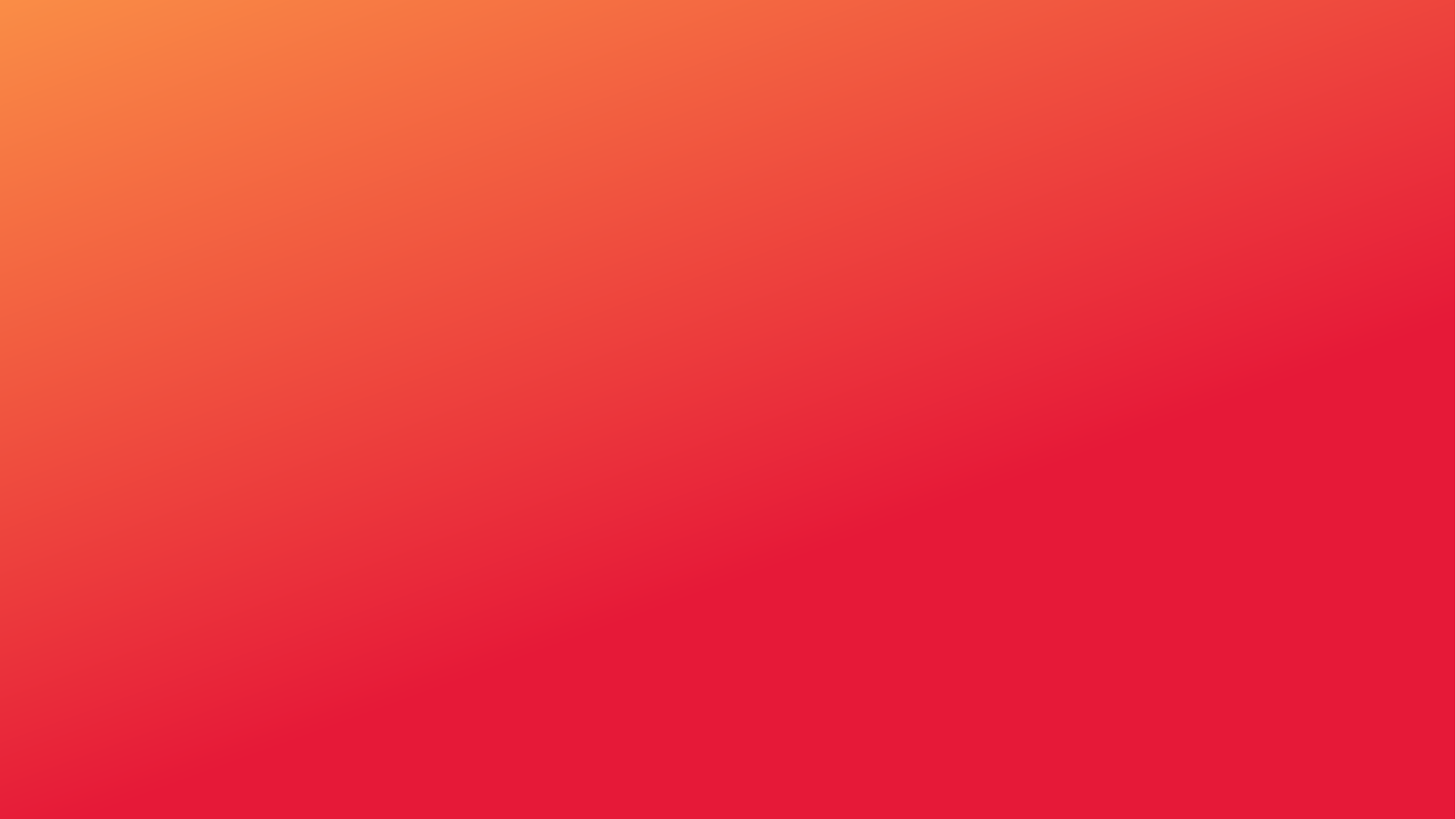

LinkedIn Jun Report
컨텐츠 Insights & Developments